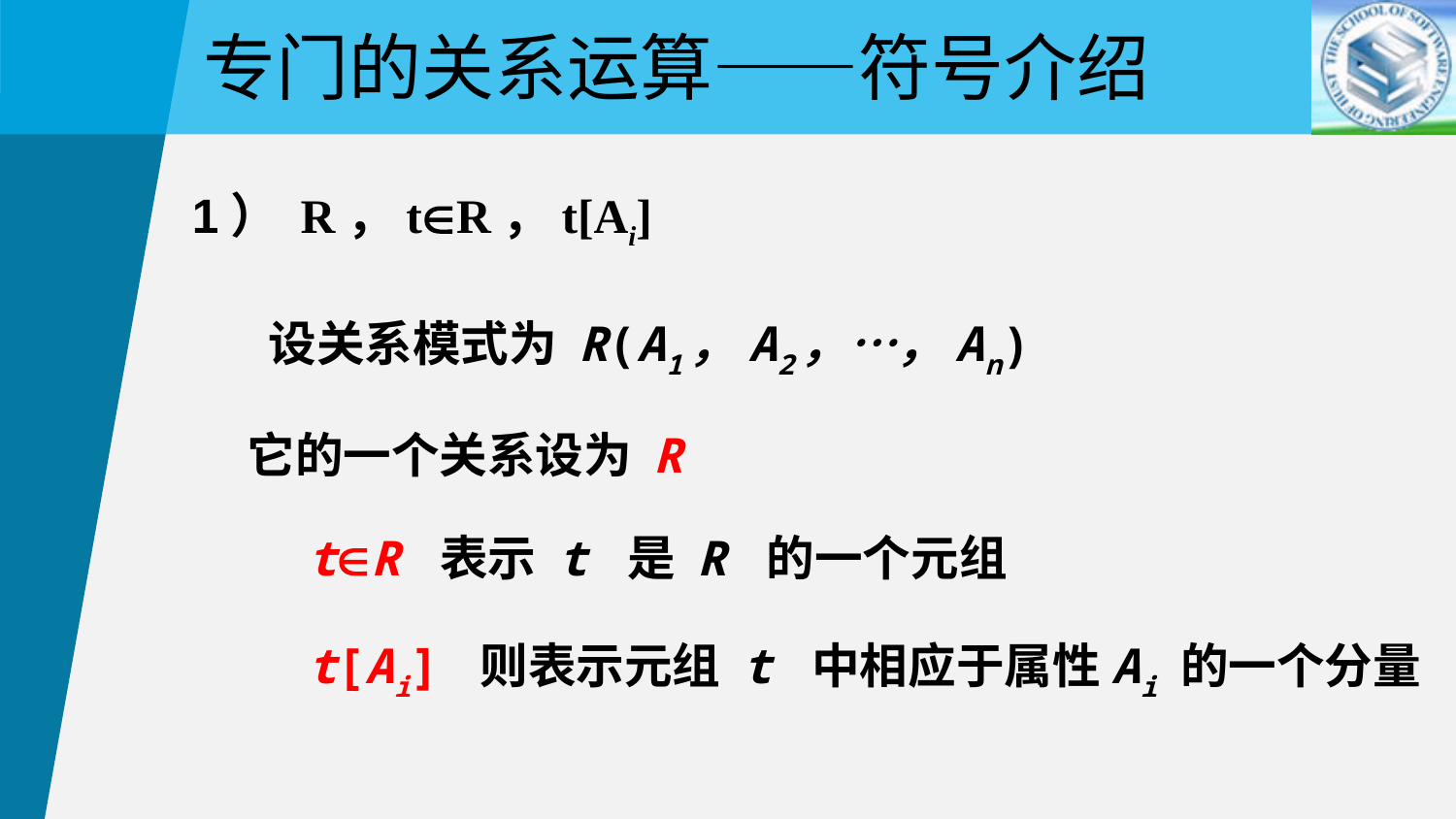

专门的关系运算——符号介绍
1） R，t∈R，t[Ai]
     设关系模式为 R(A1，A2，…，An)
    它的一个关系设为 R
    t∈R 表示 t 是 R 的一个元组
    t[Ai] 则表示元组 t 中相应于属性Ai 的一个分量